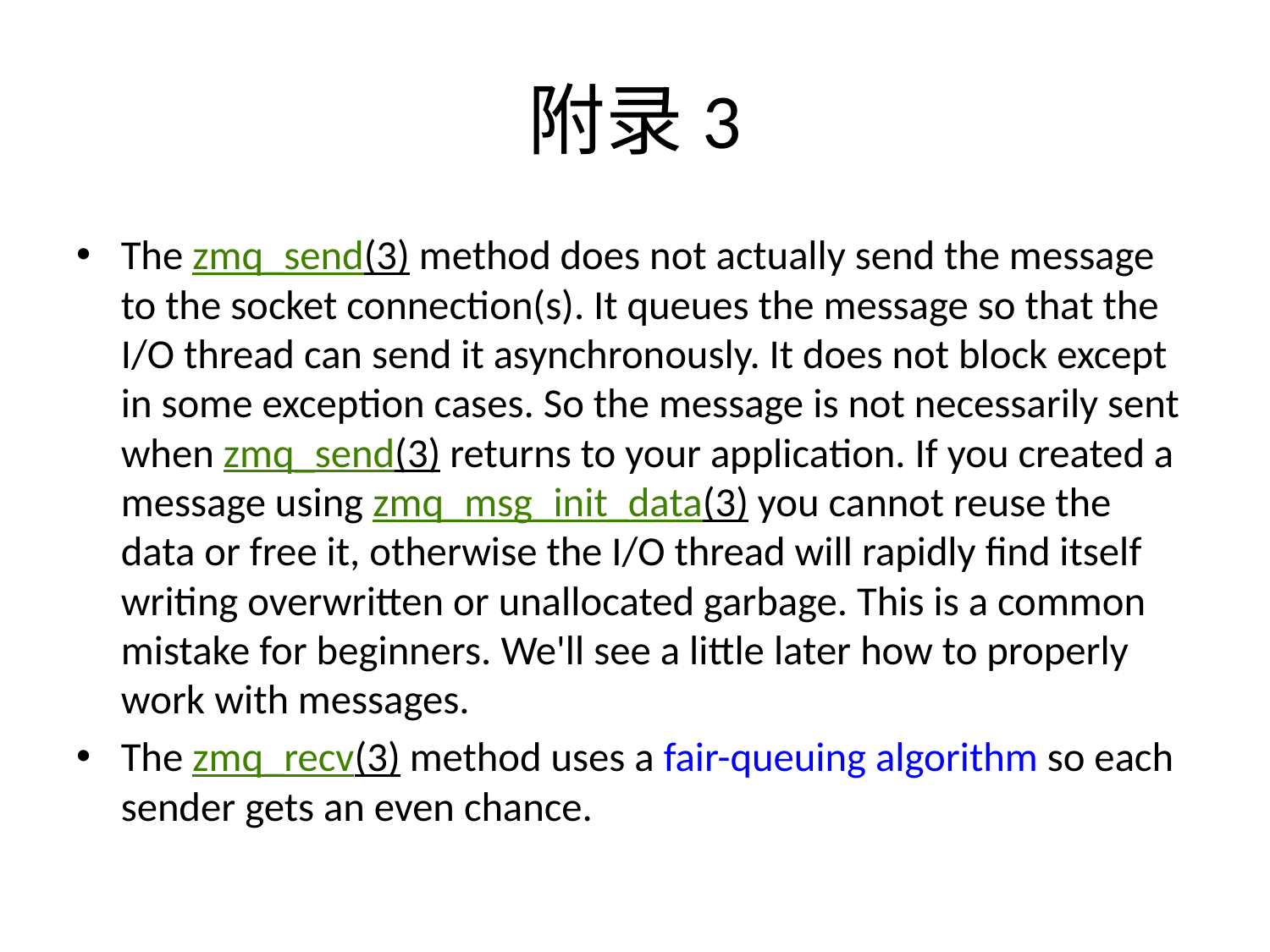

# 附录3
The zmq_send(3) method does not actually send the message to the socket connection(s). It queues the message so that the I/O thread can send it asynchronously. It does not block except in some exception cases. So the message is not necessarily sent when zmq_send(3) returns to your application. If you created a message using zmq_msg_init_data(3) you cannot reuse the data or free it, otherwise the I/O thread will rapidly find itself writing overwritten or unallocated garbage. This is a common mistake for beginners. We'll see a little later how to properly work with messages.
The zmq_recv(3) method uses a fair-queuing algorithm so each sender gets an even chance.